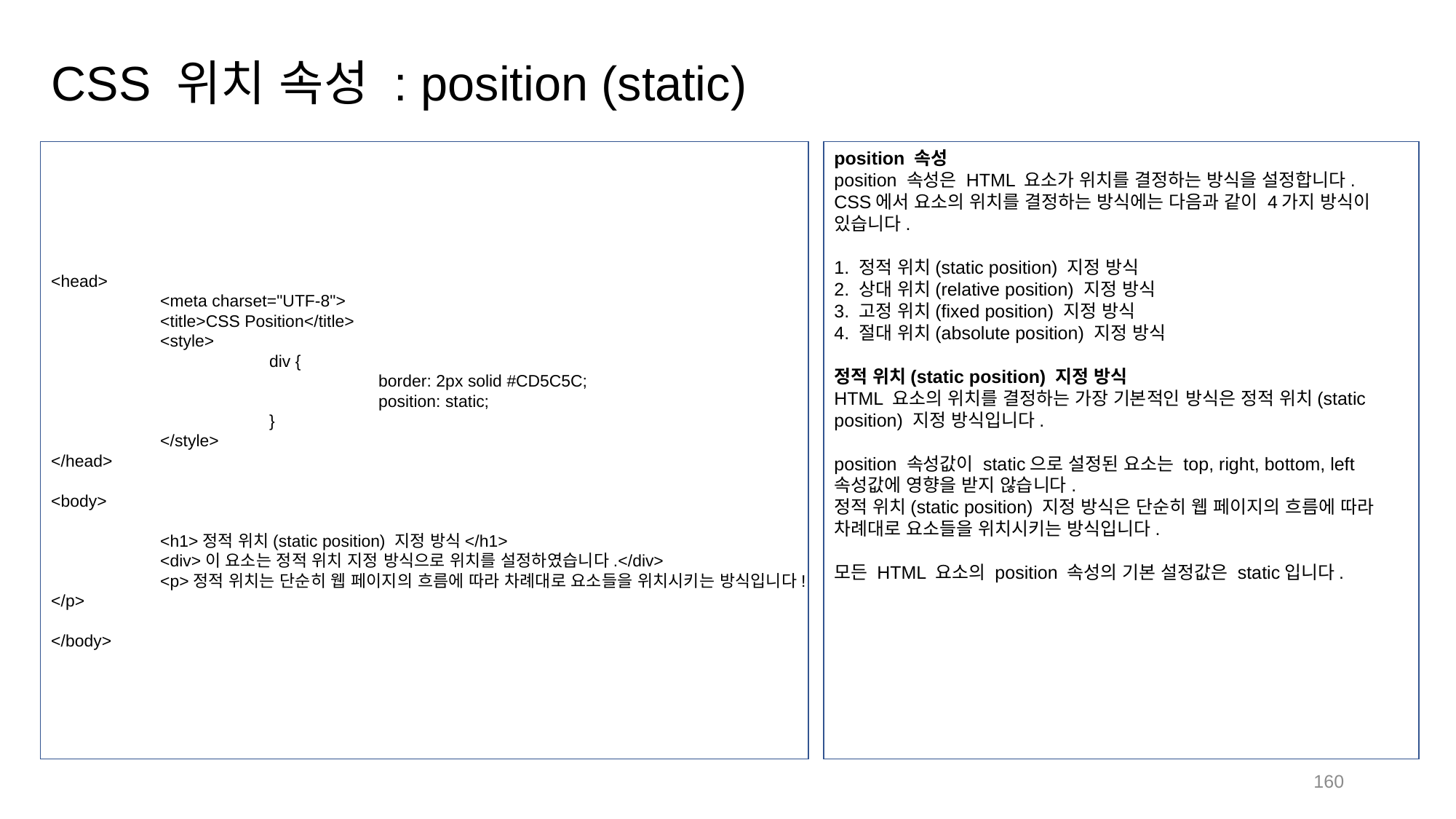

# CSS 위치 속성 : position (static)

<head>
	<meta charset="UTF-8">
	<title>CSS Position</title>
	<style>
		div {
			border: 2px solid #CD5C5C;
			position: static;
		}
	</style>
</head>

<body>

	<h1>정적 위치(static position) 지정 방식</h1>
	<div>이 요소는 정적 위치 지정 방식으로 위치를 설정하였습니다.</div>
	<p>정적 위치는 단순히 웹 페이지의 흐름에 따라 차례대로 요소들을 위치시키는 방식입니다!</p>

</body>
position 속성
position 속성은 HTML 요소가 위치를 결정하는 방식을 설정합니다.
CSS에서 요소의 위치를 결정하는 방식에는 다음과 같이 4가지 방식이 있습니다.

1. 정적 위치(static position) 지정 방식
2. 상대 위치(relative position) 지정 방식
3. 고정 위치(fixed position) 지정 방식
4. 절대 위치(absolute position) 지정 방식

정적 위치(static position) 지정 방식
HTML 요소의 위치를 결정하는 가장 기본적인 방식은 정적 위치(static position) 지정 방식입니다.

position 속성값이 static으로 설정된 요소는 top, right, bottom, left 속성값에 영향을 받지 않습니다.
정적 위치(static position) 지정 방식은 단순히 웹 페이지의 흐름에 따라 차례대로 요소들을 위치시키는 방식입니다.

모든 HTML 요소의 position 속성의 기본 설정값은 static입니다.
160